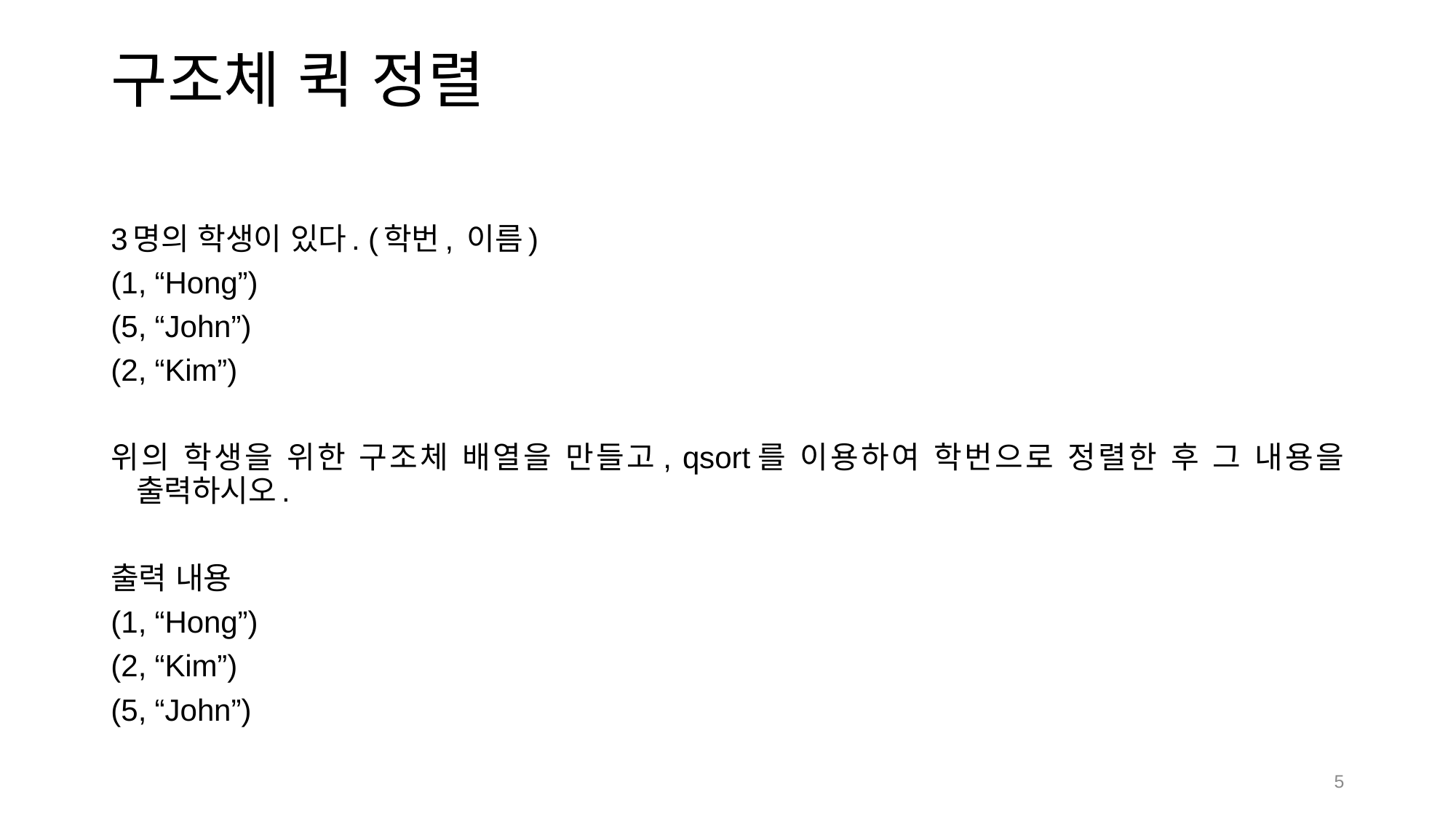

# 구조체 퀵 정렬
3명의 학생이 있다. (학번, 이름)
(1, “Hong”)
(5, “John”)
(2, “Kim”)

위의 학생을 위한 구조체 배열을 만들고, qsort를 이용하여 학번으로 정렬한 후 그 내용을 출력하시오.

출력 내용
(1, “Hong”)
(2, “Kim”)
(5, “John”)

5